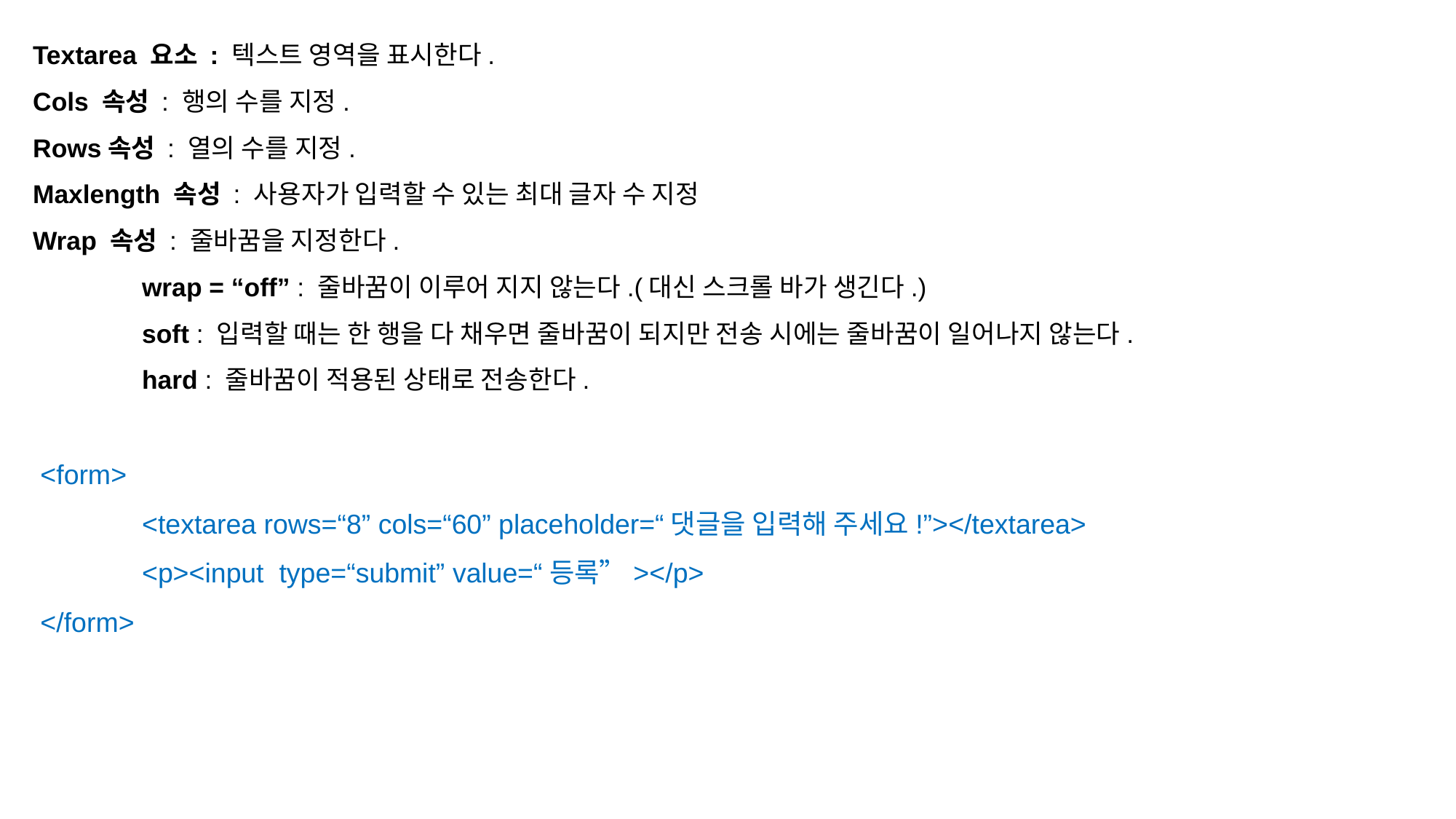

Textarea 요소 : 텍스트 영역을 표시한다.
Cols 속성 : 행의 수를 지정.
Rows속성 : 열의 수를 지정.
Maxlength 속성 : 사용자가 입력할 수 있는 최대 글자 수 지정
Wrap 속성 : 줄바꿈을 지정한다.
	wrap = “off” : 줄바꿈이 이루어 지지 않는다.(대신 스크롤 바가 생긴다.)
	soft : 입력할 때는 한 행을 다 채우면 줄바꿈이 되지만 전송 시에는 줄바꿈이 일어나지 않는다.
	hard : 줄바꿈이 적용된 상태로 전송한다.

 <form>
	<textarea rows=“8” cols=“60” placeholder=“댓글을 입력해 주세요!”></textarea>
	<p><input  type=“submit” value=“등록”></p>
 </form>